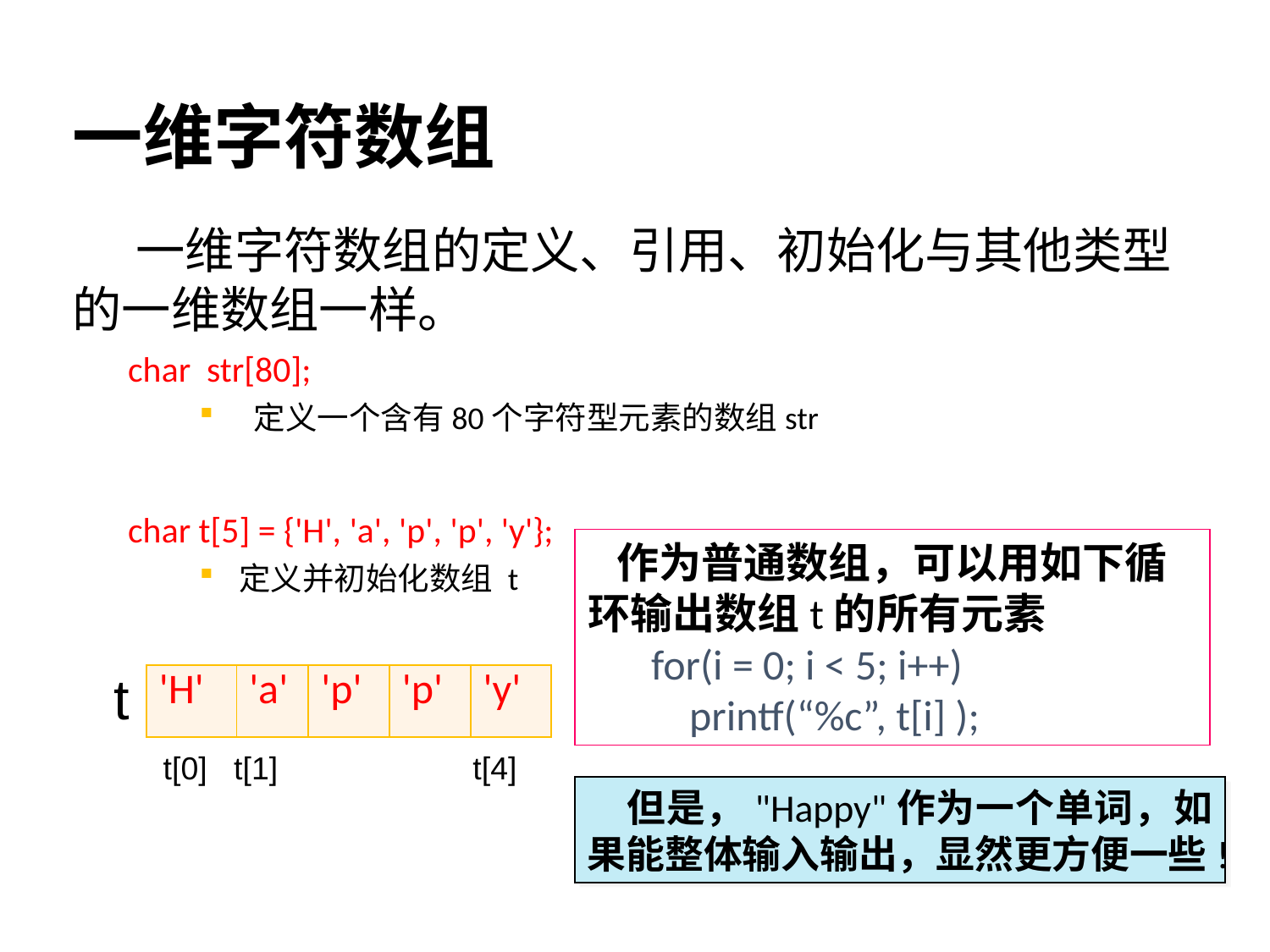

# 一维字符数组
一维字符数组的定义、引用、初始化与其他类型的一维数组一样。
char  str[80];
 定义一个含有80个字符型元素的数组str

char t[5] = {'H', 'a', 'p', 'p', 'y'};
定义并初始化数组 t
  作为普通数组，可以用如下循环输出数组t的所有元素
for(i = 0; i < 5; i++)
    printf(“%c”, t[i] );
t
     t[0]   t[1]                      t[4]
| 'H' | 'a' | 'p' | 'p' | 'y' |
| --- | --- | --- | --- | --- |
   但是，"Happy"作为一个单词，如果能整体输入输出，显然更方便一些!